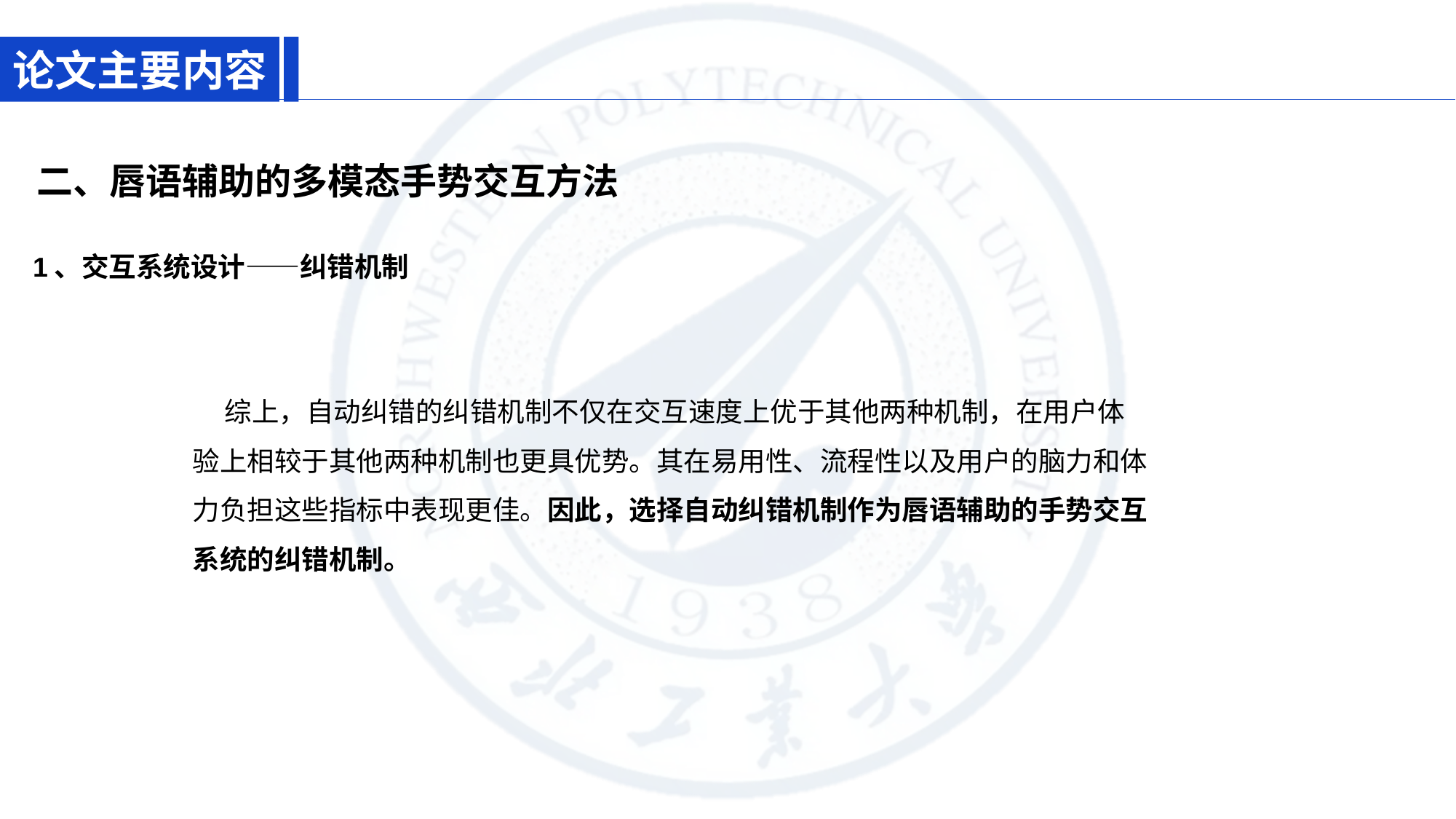

论文主要内容

二、唇语辅助的多模态手势交互方法
1、交互系统设计——纠错机制
综上，自动纠错的纠错机制不仅在交互速度上优于其他两种机制，在用户体验上相较于其他两种机制也更具优势。其在易用性、流程性以及用户的脑力和体力负担这些指标中表现更佳。因此，选择自动纠错机制作为唇语辅助的手势交互系统的纠错机制。